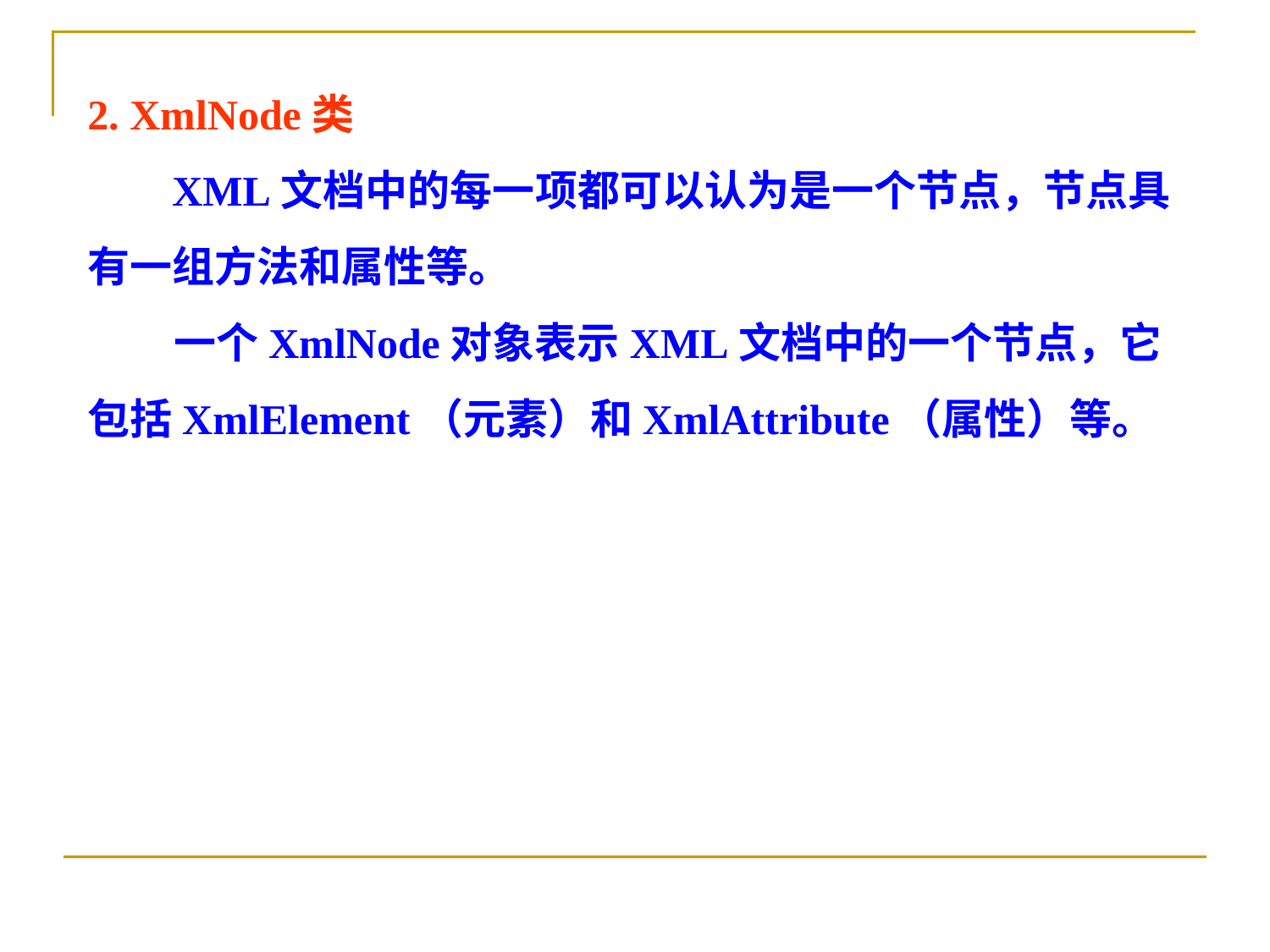

2. XmlNode类
        XML文档中的每一项都可以认为是一个节点，节点具有一组方法和属性等。
        一个XmlNode对象表示XML文档中的一个节点，它包括XmlElement（元素）和XmlAttribute（属性）等。